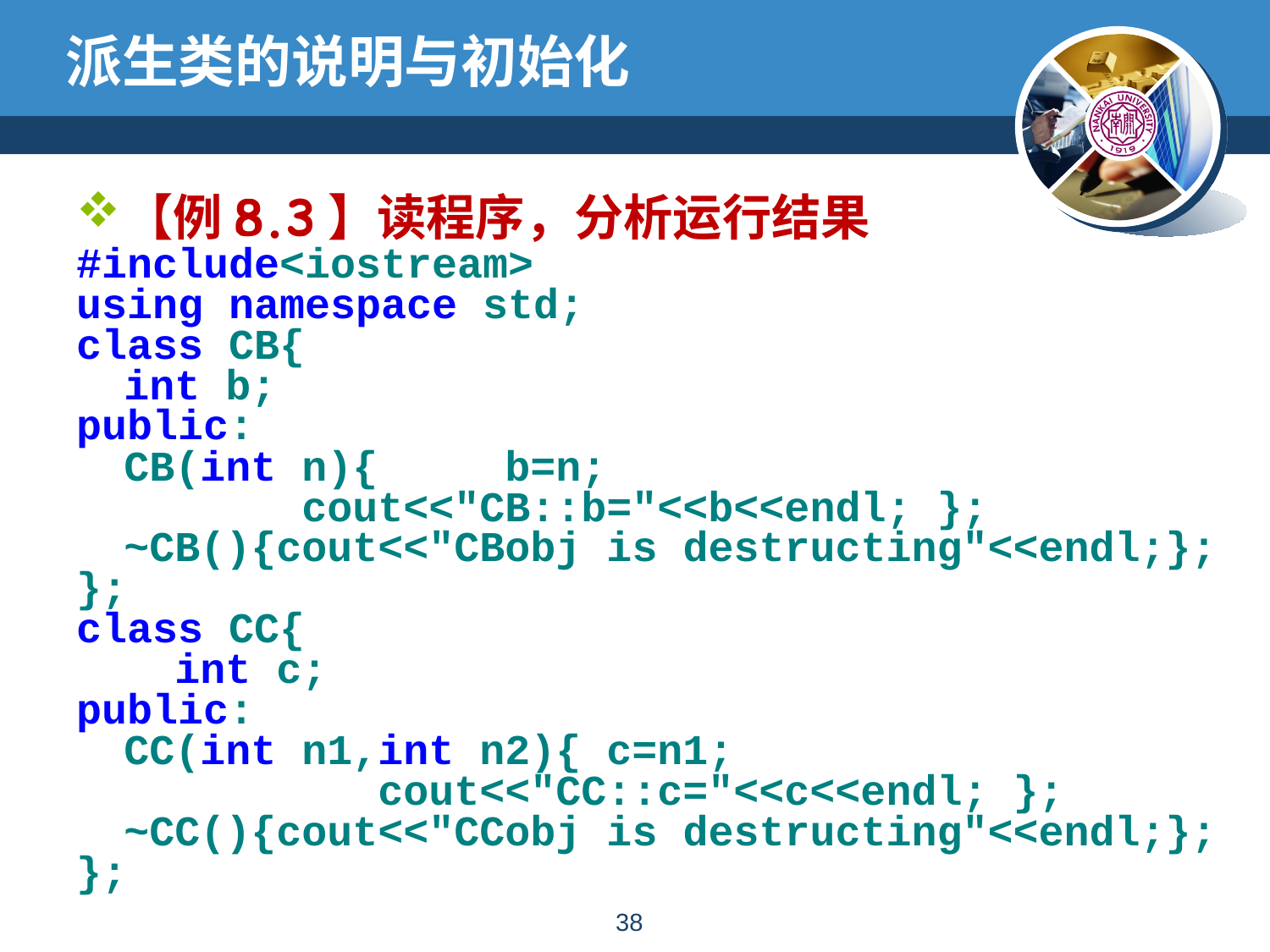

# 派生类的说明与初始化
【例8.3】读程序，分析运行结果
#include<iostream>
using namespace std;
class CB{
	int b;
public:
	CB(int n){	b=n;
		  cout<<"CB::b="<<b<<endl; };
	~CB(){cout<<"CBobj is destructing"<<endl;};
};
class CC{
	  int c;
public:
	CC(int n1,int n2){ c=n1;
			cout<<"CC::c="<<c<<endl; };
	~CC(){cout<<"CCobj is destructing"<<endl;};
};

38